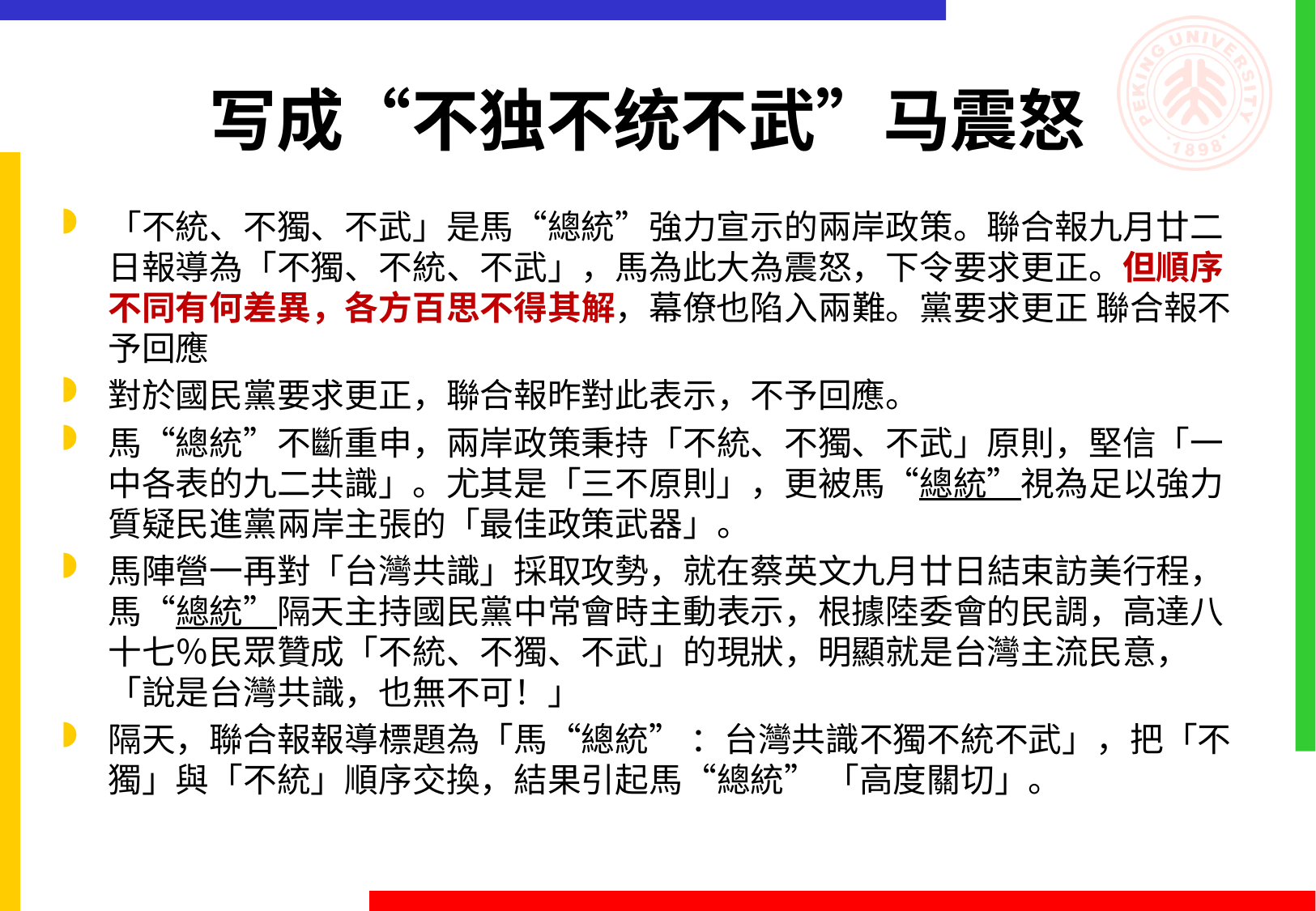

# 写成“不独不统不武”马震怒
「不統、不獨、不武」是馬“總統”強力宣示的兩岸政策。聯合報九月廿二日報導為「不獨、不統、不武」，馬為此大為震怒，下令要求更正。但順序不同有何差異，各方百思不得其解，幕僚也陷入兩難。黨要求更正 聯合報不予回應
對於國民黨要求更正，聯合報昨對此表示，不予回應。
馬“總統”不斷重申，兩岸政策秉持「不統、不獨、不武」原則，堅信「一中各表的九二共識」。尤其是「三不原則」，更被馬“總統”視為足以強力質疑民進黨兩岸主張的「最佳政策武器」。
馬陣營一再對「台灣共識」採取攻勢，就在蔡英文九月廿日結束訪美行程，馬“總統”隔天主持國民黨中常會時主動表示，根據陸委會的民調，高達八十七％民眾贊成「不統、不獨、不武」的現狀，明顯就是台灣主流民意，「說是台灣共識，也無不可！」
隔天，聯合報報導標題為「馬“總統” ：台灣共識不獨不統不武」，把「不獨」與「不統」順序交換，結果引起馬“總統” 「高度關切」。